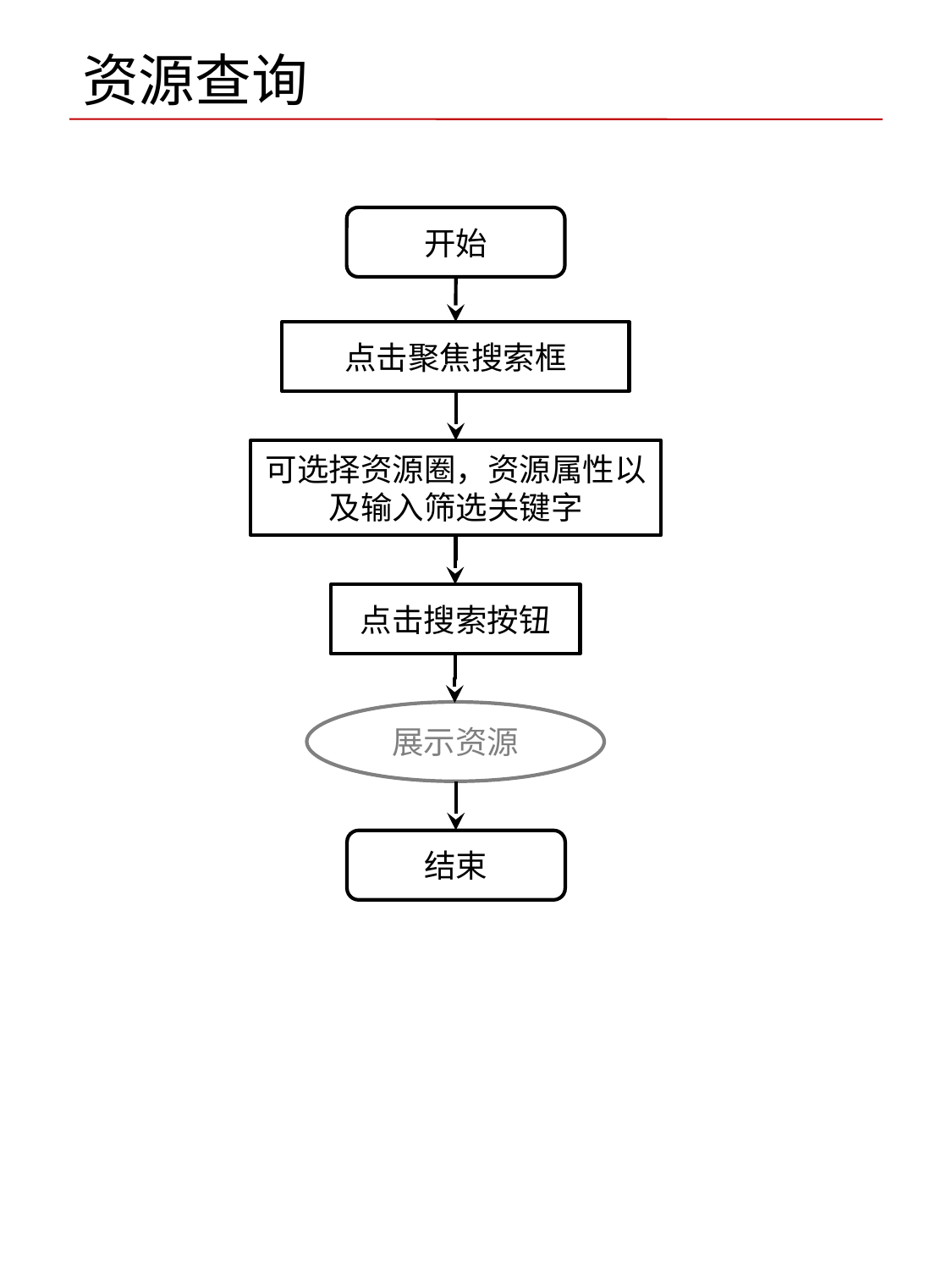

# 资源查询
开始
点击聚焦搜索框
可选择资源圈，资源属性以及输入筛选关键字
点击搜索按钮
展示资源
结束